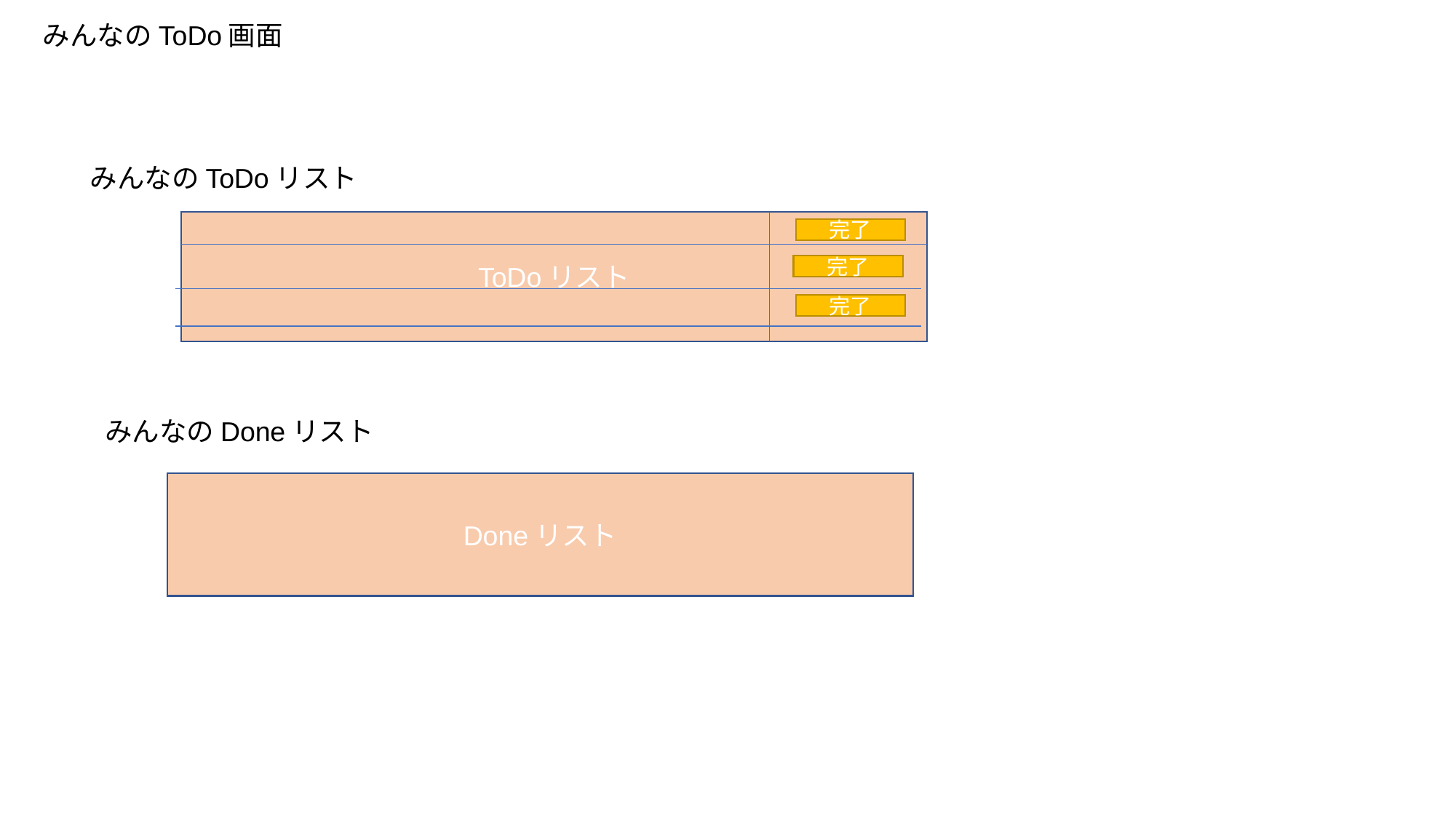

みんなのToDo画面
みんなのToDoリスト
ToDoリスト
完了
完了
完了
みんなのDoneリスト
Doneリスト